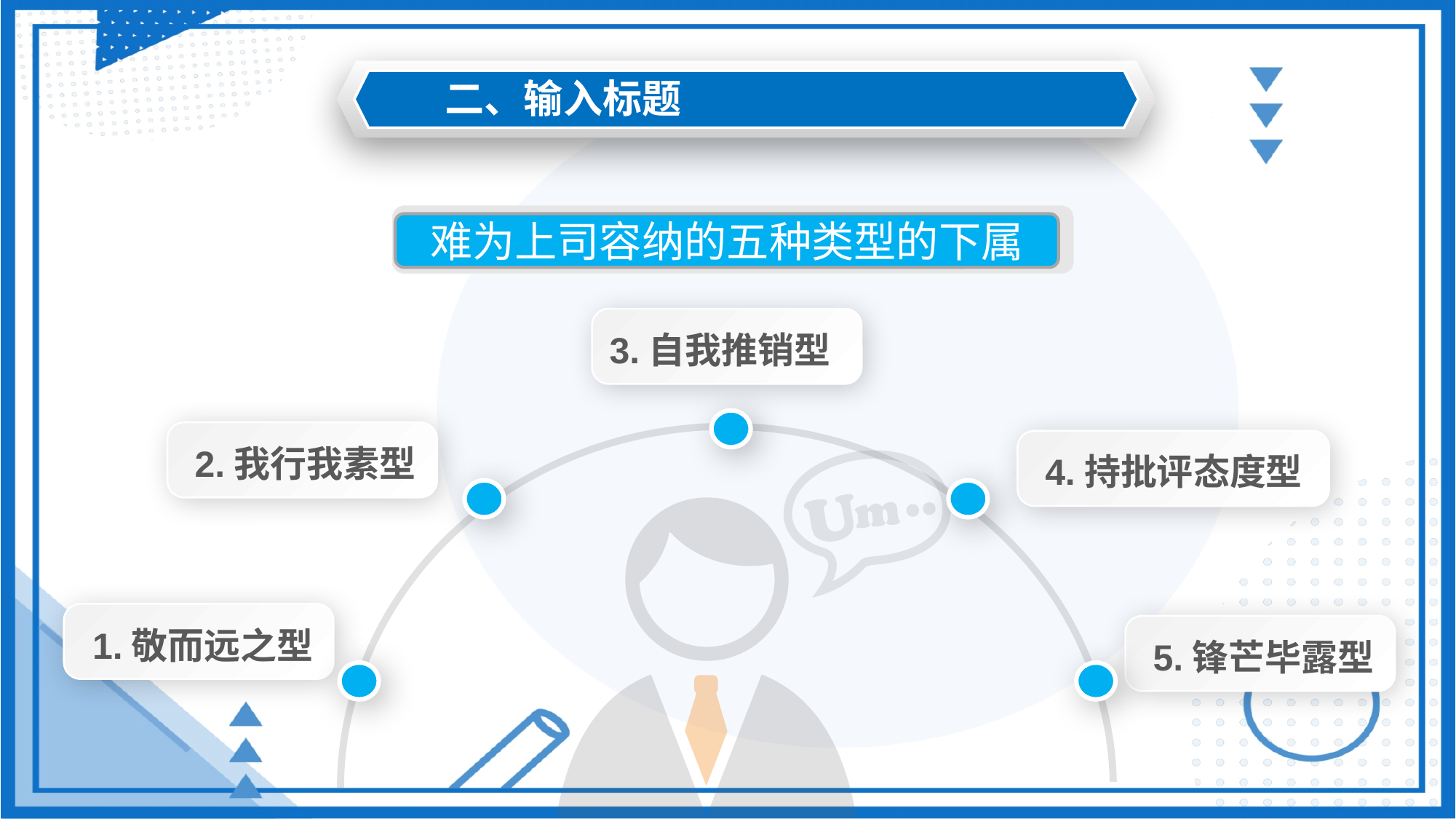

二、输入标题

难为上司容纳的五种类型的下属

3.自我推销型

2.我行我素型

4.持批评态度型

1.敬而远之型

5.锋芒毕露型